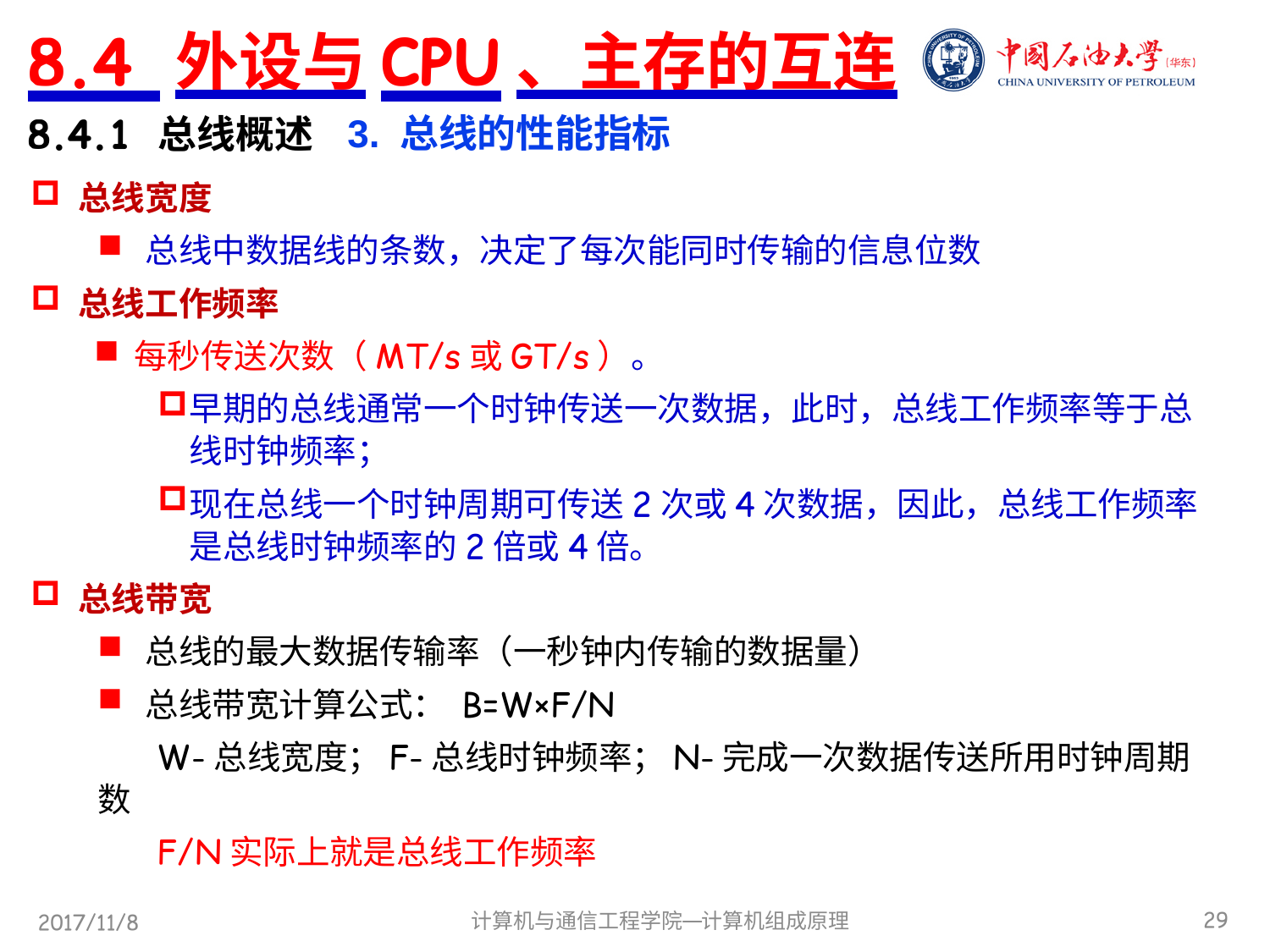

# 8.4 外设与CPU、主存的互连
3. 总线的性能指标
8.4.1 总线概述
总线宽度
总线中数据线的条数，决定了每次能同时传输的信息位数
总线工作频率
每秒传送次数（MT/s或GT/s）。
早期的总线通常一个时钟传送一次数据，此时，总线工作频率等于总线时钟频率；
现在总线一个时钟周期可传送2次或4次数据，因此，总线工作频率是总线时钟频率的2倍或4倍。
总线带宽
总线的最大数据传输率（一秒钟内传输的数据量）
总线带宽计算公式： B=W×F/N
      W-总线宽度；F-总线时钟频率；N-完成一次数据传送所用时钟周期数
      F/N实际上就是总线工作频率
计算机与通信工程学院—计算机组成原理
29
2017/11/8